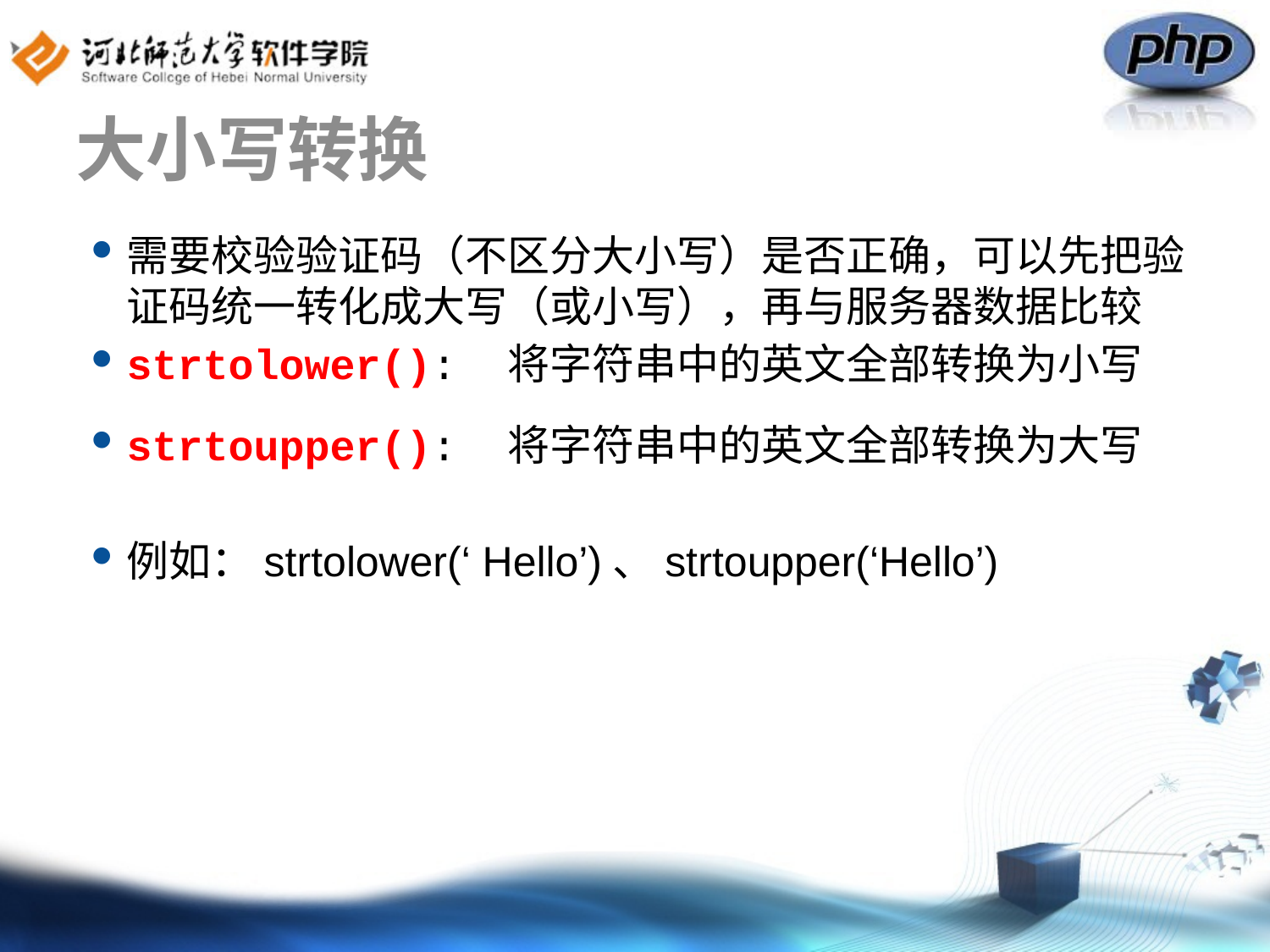

# 大小写转换
需要校验验证码（不区分大小写）是否正确，可以先把验证码统一转化成大写（或小写），再与服务器数据比较
strtolower():	将字符串中的英文全部转换为小写

strtoupper():	将字符串中的英文全部转换为大写

例如：strtolower(‘ Hello’)、strtoupper(‘Hello’)